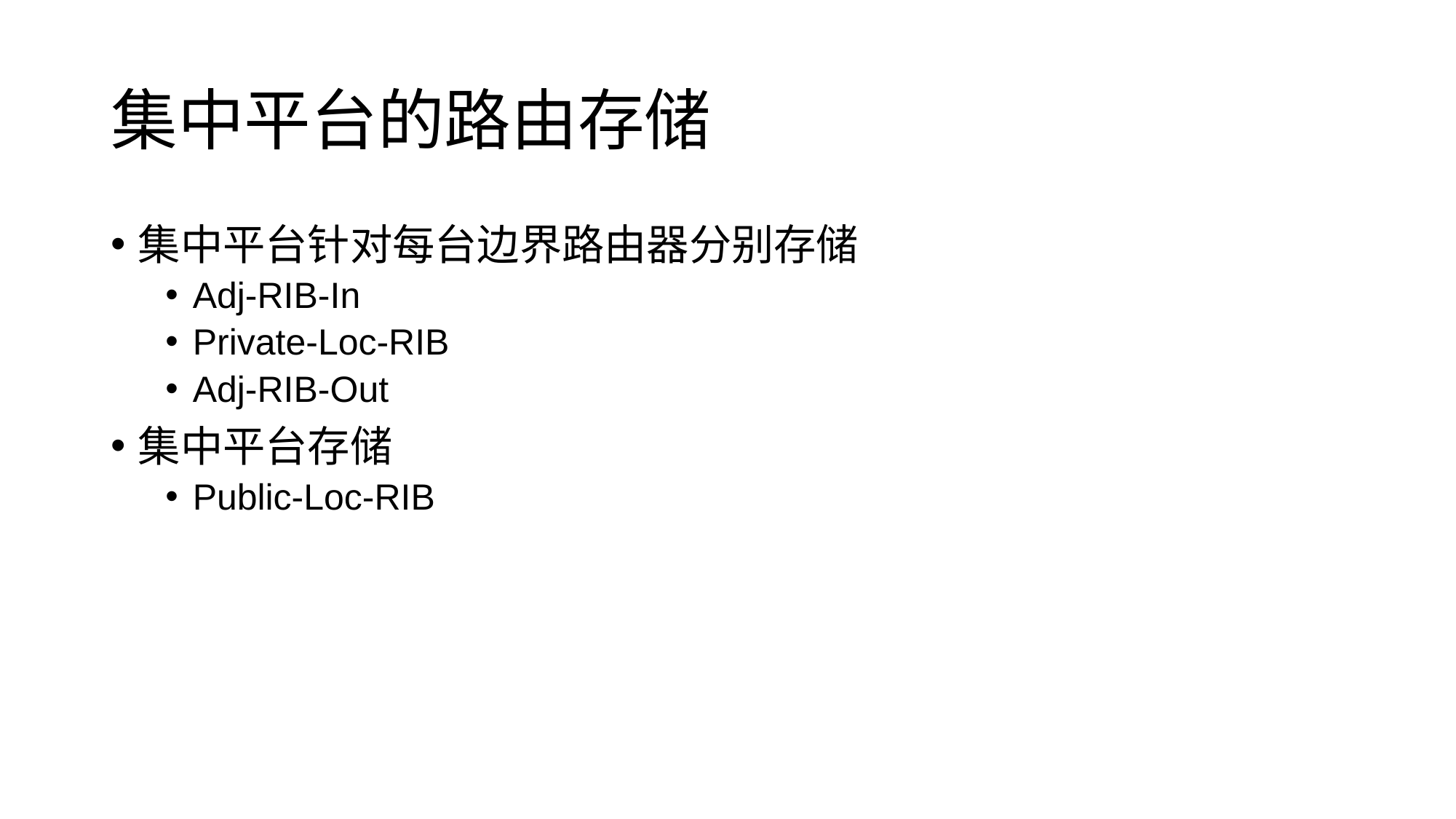

# 集中平台的路由存储
集中平台针对每台边界路由器分别存储
Adj-RIB-In
Private-Loc-RIB
Adj-RIB-Out
集中平台存储
Public-Loc-RIB